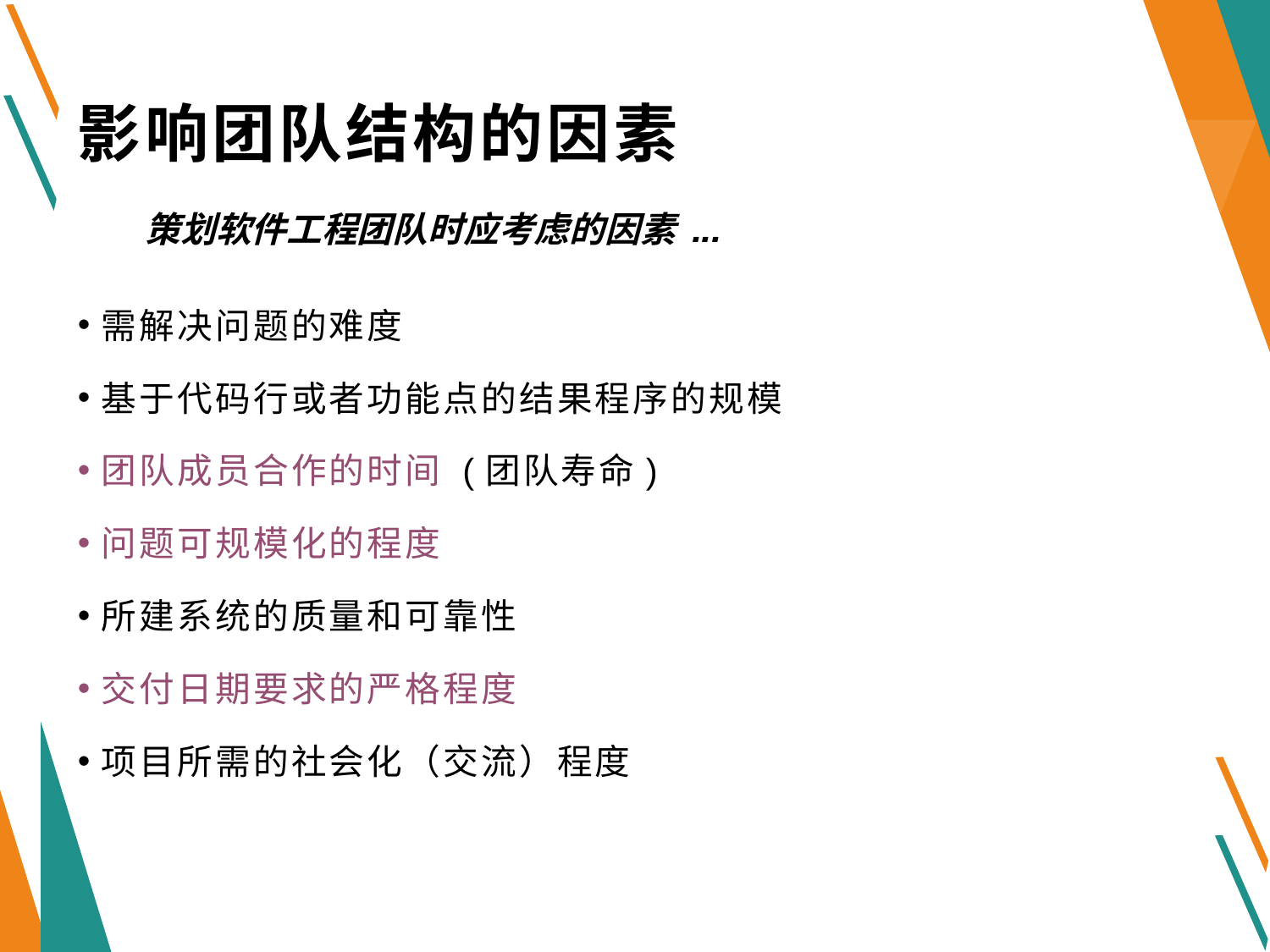

# 影响团队结构的因素
策划软件工程团队时应考虑的因素 ...

需解决问题的难度
基于代码行或者功能点的结果程序的规模
团队成员合作的时间 (团队寿命)
问题可规模化的程度
所建系统的质量和可靠性
交付日期要求的严格程度
项目所需的社会化（交流）程度
7